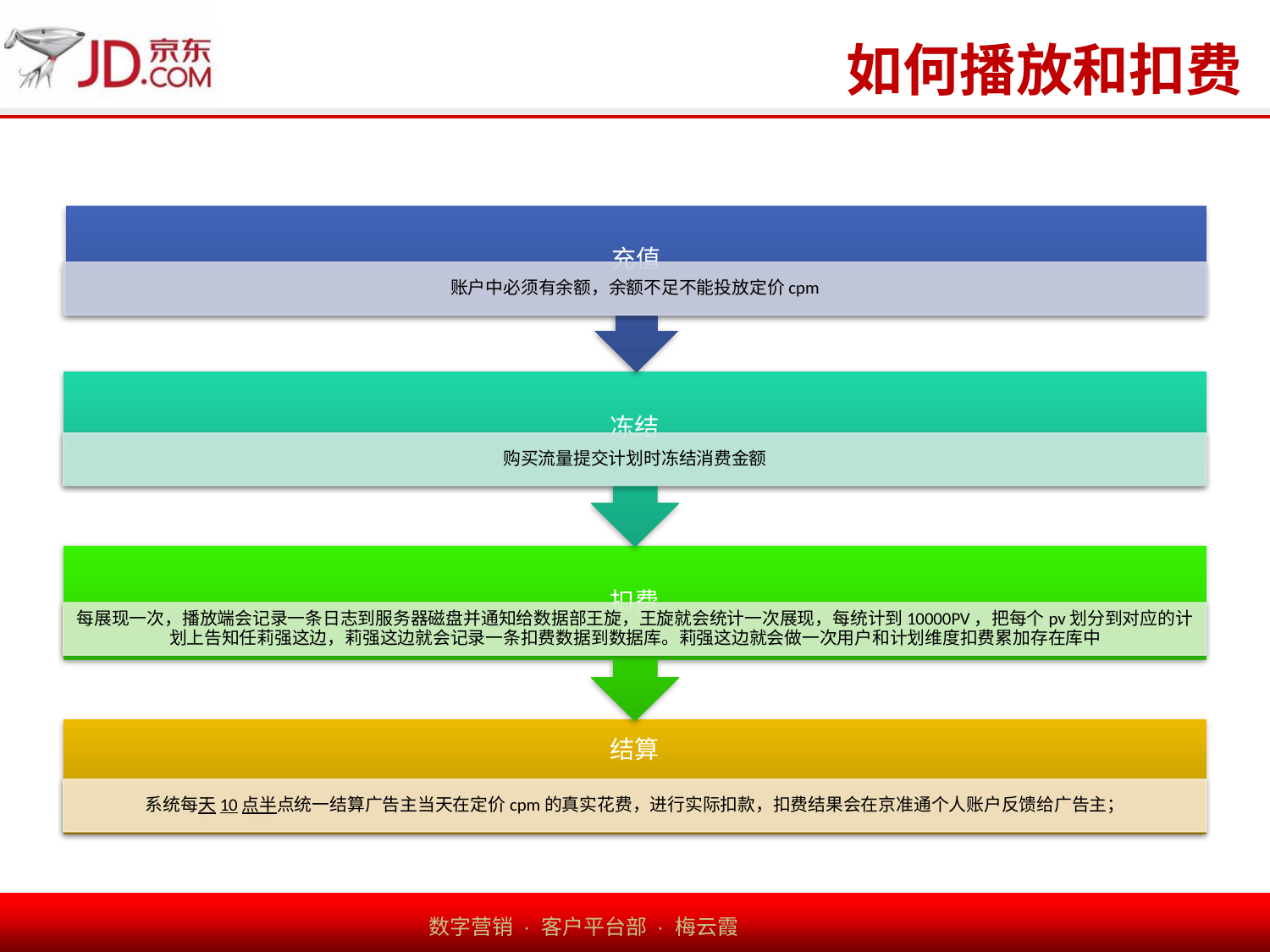

# 如何播放和扣费
结算
系统每天10点半点统一结算广告主当天在定价cpm的真实花费，进行实际扣款，扣费结果会在京准通个人账户反馈给广告主；
扣费
每展现一次，播放端会记录一条日志到服务器磁盘并通知给数据部王旋，王旋就会统计一次展现，每统计到10000PV，把每个pv划分到对应的计划上告知任莉强这边，莉强这边就会记录一条扣费数据到数据库。莉强这边就会做一次用户和计划维度扣费累加存在库中
冻结
购买流量提交计划时冻结消费金额
充值
账户中必须有余额，余额不足不能投放定价cpm